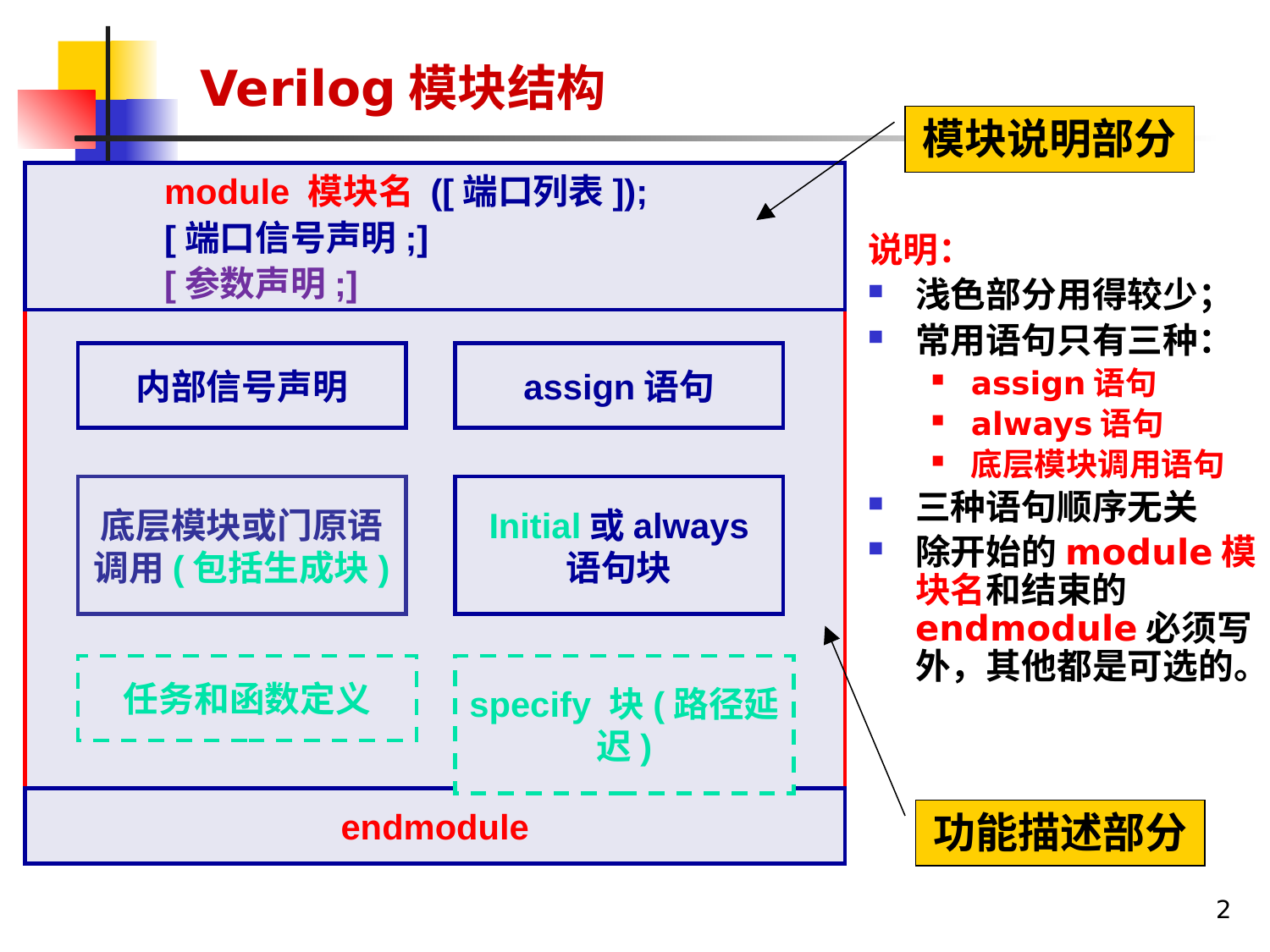

# Verilog模块结构
模块说明部分

	module 模块名 ([端口列表]);
	[端口信号声明;]
	[参数声明;]
内部信号声明
assign语句
底层模块或门原语调用(包括生成块)
Initial或always
语句块
任务和函数定义
specify 块(路径延迟)
endmodule
说明：
浅色部分用得较少；
常用语句只有三种：
assign语句
always语句
底层模块调用语句
三种语句顺序无关
除开始的module模块名和结束的endmodule必须写外，其他都是可选的。
功能描述部分
2